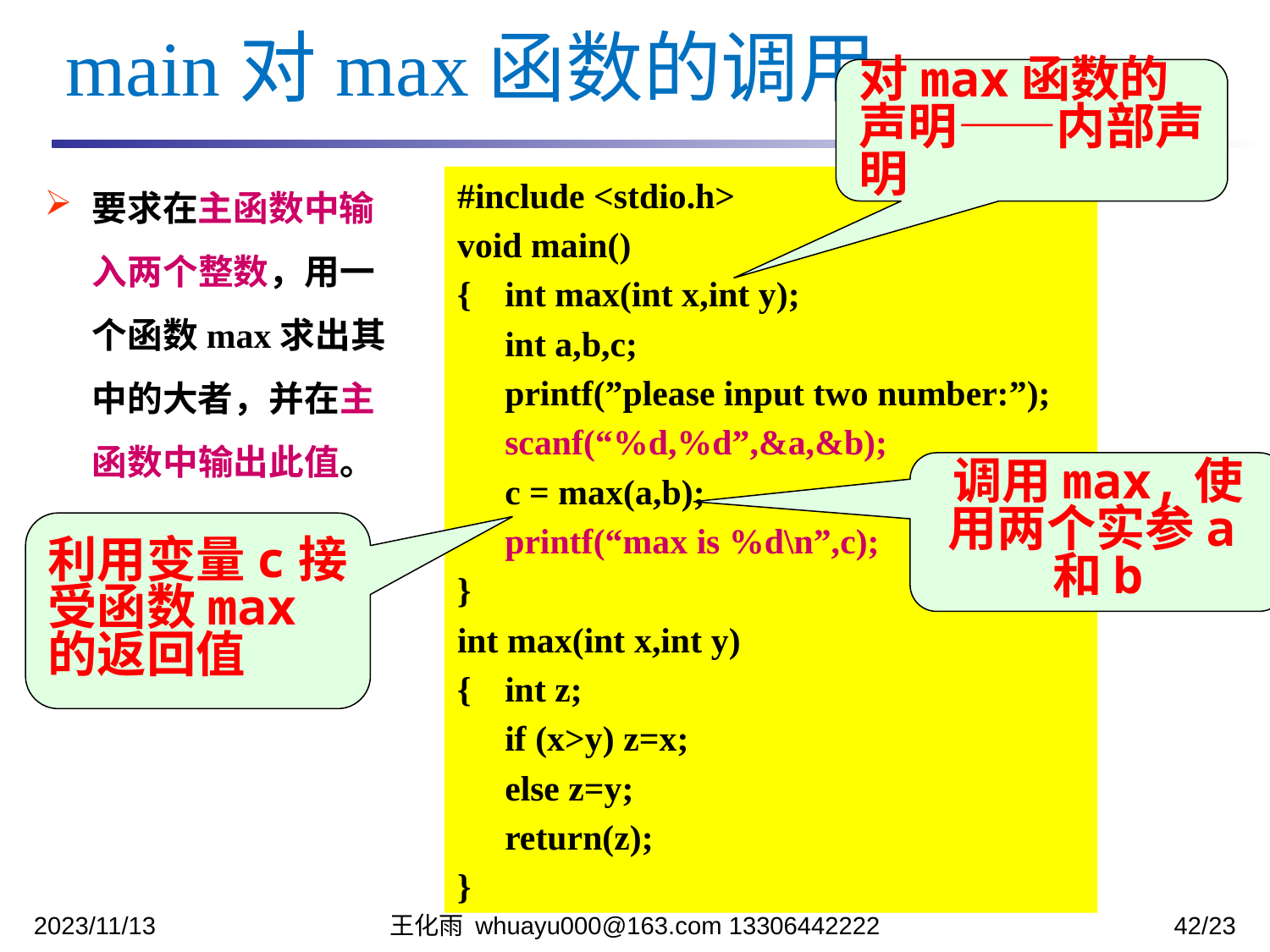

main对max函数的调用
对max函数的声明——内部声明
要求在主函数中输入两个整数，用一个函数max求出其中的大者，并在主函数中输出此值。
#include <stdio.h>
void main()
{  	int max(int x,int y);
	int a,b,c;
    	printf(”please input two number:”);
    	scanf(“%d,%d”,&a,&b);
    	c = max(a,b);
    	printf(“max is %d\n”,c);
}
int max(int x,int y)
{  	int z;
    	if (x>y) z=x;
    	else z=y;
    	return(z);
}
调用max,使用两个实参a和b
利用变量c接受函数max的返回值
2023/11/13
王化雨 whuayu000@163.com 13306442222
42/23